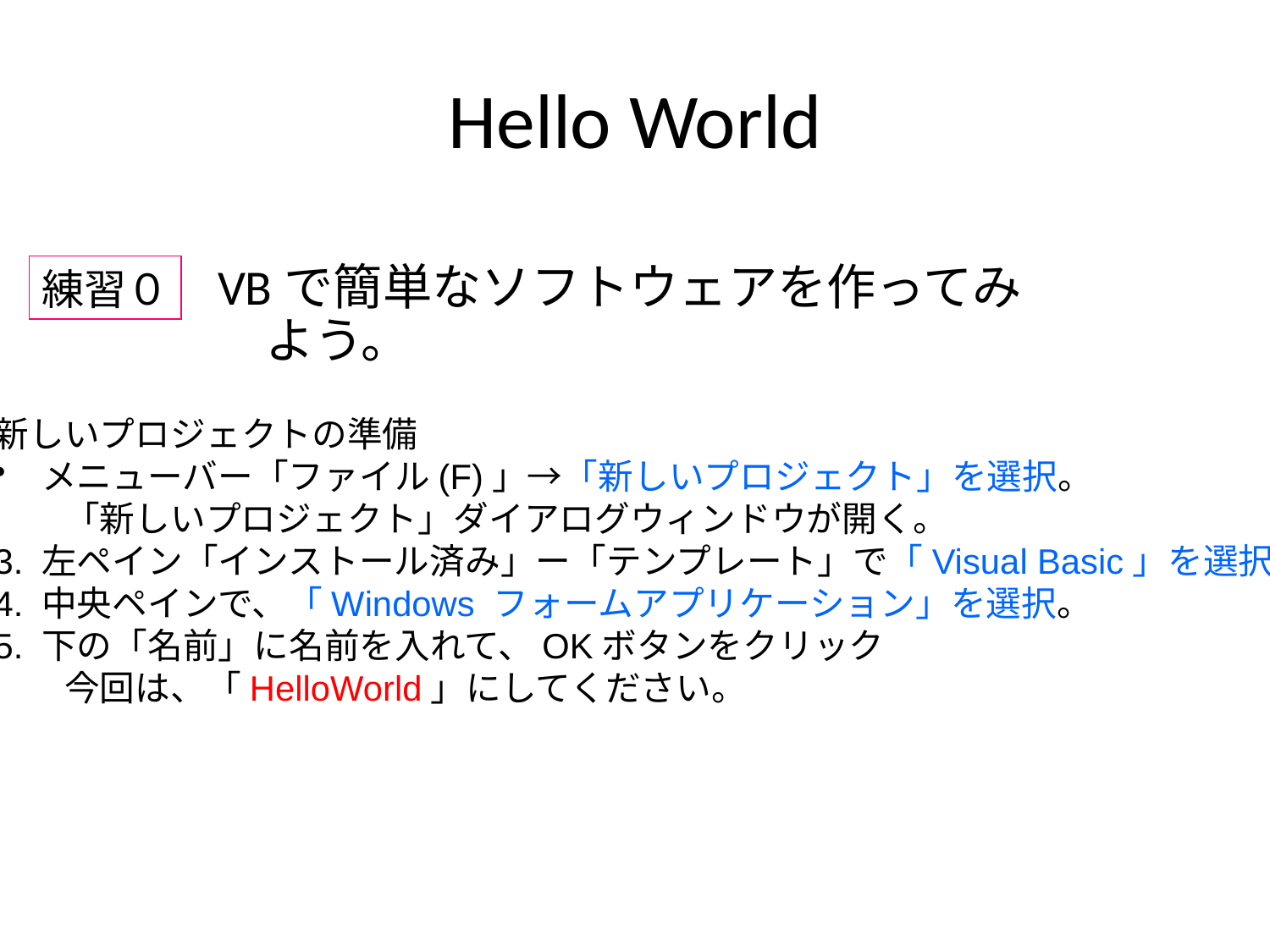

# Hello World
練習０
VBで簡単なソフトウェアを作ってみよう。
新しいプロジェクトの準備
メニューバー「ファイル(F)」→「新しいプロジェクト」を選択。
　　「新しいプロジェクト」ダイアログウィンドウが開く。
左ペイン「インストール済み」ー「テンプレート」で「Visual Basic」を選択。
中央ペインで、「Windows フォームアプリケーション」を選択。
下の「名前」に名前を入れて、OKボタンをクリック
　　今回は、「HelloWorld」にしてください。